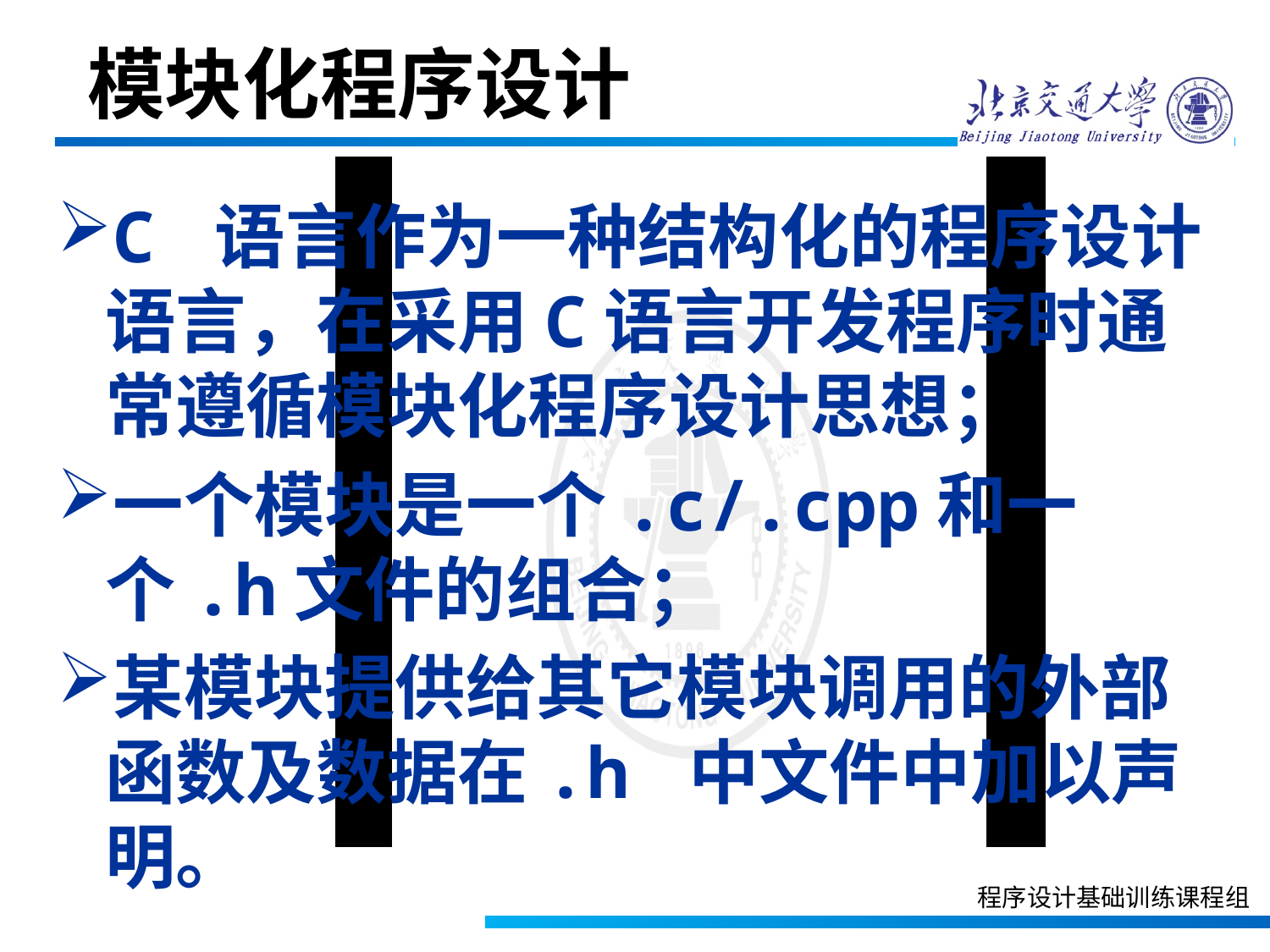

模块化程序设计
C 语言作为一种结构化的程序设计语言，在采用C语言开发程序时通常遵循模块化程序设计思想；
一个模块是一个.c/.cpp和一个.h文件的组合；
某模块提供给其它模块调用的外部函数及数据在.h 中文件中加以声明。

程序设计基础训练课程组